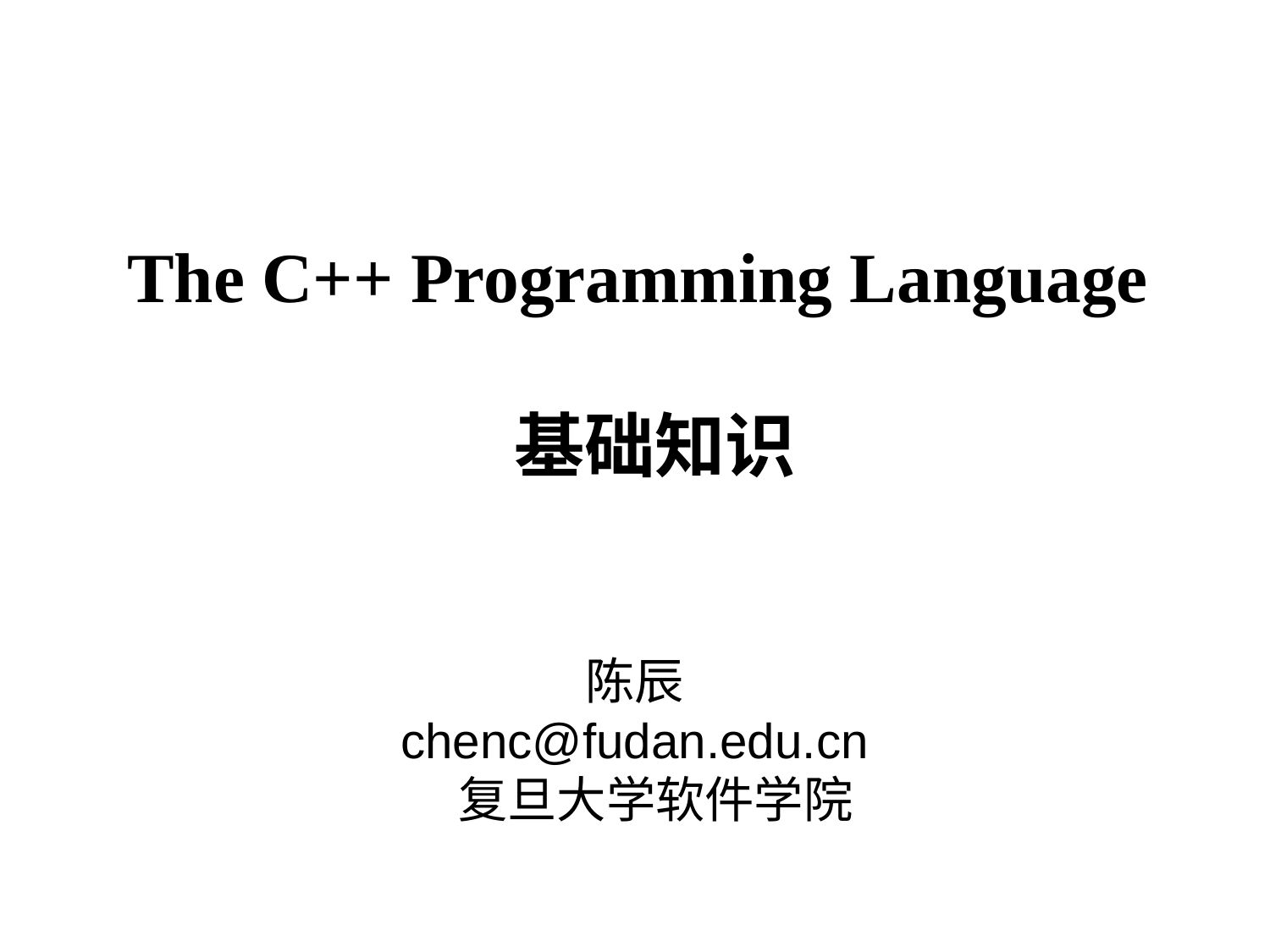

The C++ Programming Language

基础知识
陈辰
chenc@fudan.edu.cn
 复旦大学软件学院